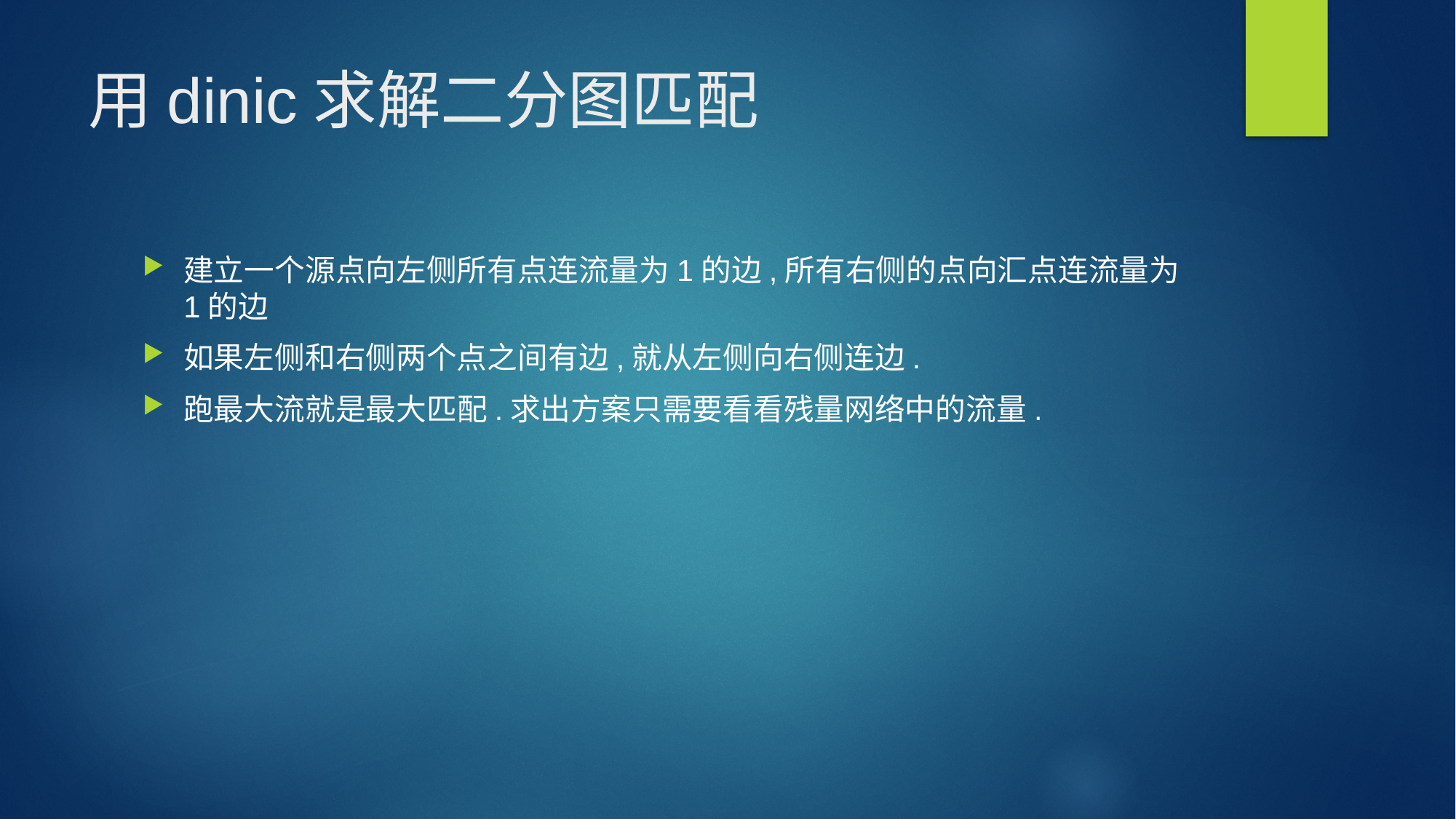

# 用dinic求解二分图匹配
建立一个源点向左侧所有点连流量为1的边,所有右侧的点向汇点连流量为1的边
如果左侧和右侧两个点之间有边,就从左侧向右侧连边.
跑最大流就是最大匹配.求出方案只需要看看残量网络中的流量.